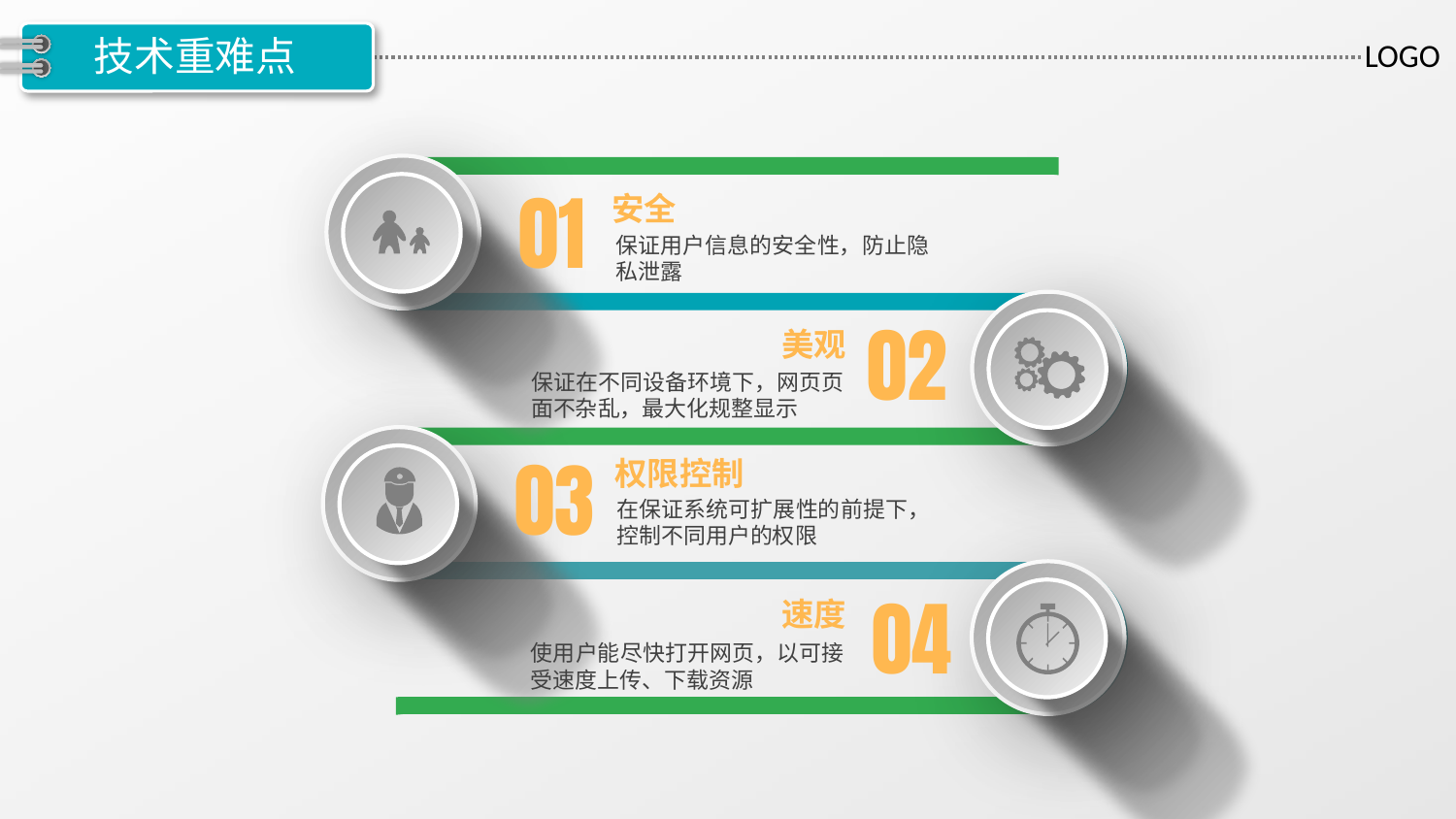

技术重难点

01
安全
保证用户信息的安全性，防止隐私泄露

02
美观
保证在不同设备环境下，网页页面不杂乱，最大化规整显示

权限控制
03
在保证系统可扩展性的前提下，控制不同用户的权限

04
速度
使用户能尽快打开网页，以可接受速度上传、下载资源